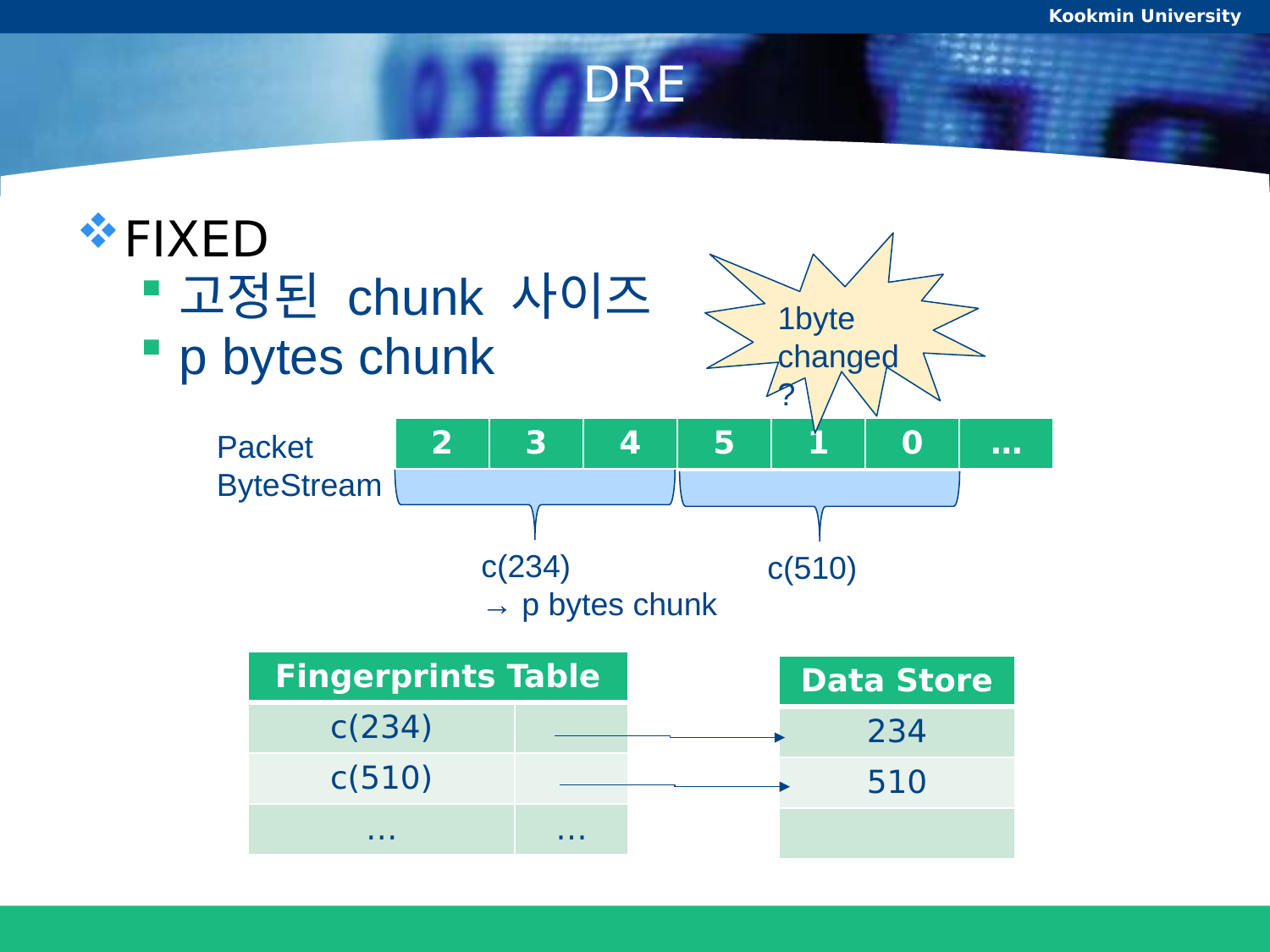

Kookmin University
# DRE
FIXED
고정된 chunk 사이즈
p bytes chunk

1byte changed?

| 2 | 3 | 4 | 5 | 1 | 0 | … |
| --- | --- | --- | --- | --- | --- | --- |
Packet
ByteStream
c(234)
→ p bytes chunk
c(510)
| Fingerprints Table |  |
| --- | --- |
| c(234) |  |
| c(510) |  |
| … | … |
| Data Store |
| --- |
| 234 |
| 510 |
|  |